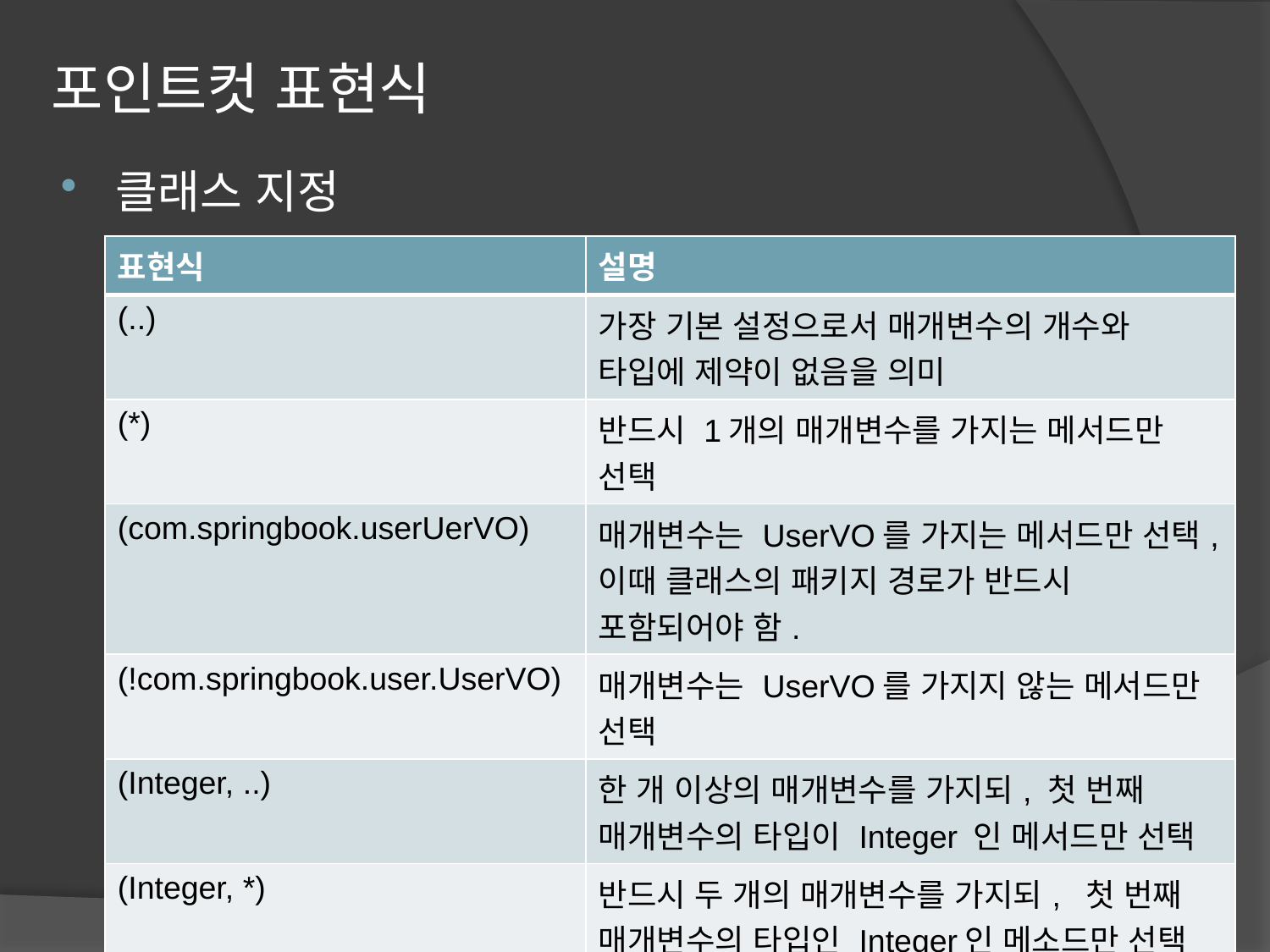

# 포인트컷 표현식
클래스 지정

| 표현식 | 설명 |
| --- | --- |
| (..) | 가장 기본 설정으로서 매개변수의 개수와 타입에 제약이 없음을 의미 |
| (\*) | 반드시 1개의 매개변수를 가지는 메서드만 선택 |
| (com.springbook.userUerVO) | 매개변수는 UserVO를 가지는 메서드만 선택, 이때 클래스의 패키지 경로가 반드시 포함되어야 함. |
| (!com.springbook.user.UserVO) | 매개변수는 UserVO를 가지지 않는 메서드만 선택 |
| (Integer, ..) | 한 개 이상의 매개변수를 가지되, 첫 번째 매개변수의 타입이 Integer 인 메서드만 선택 |
| (Integer, \*) | 반드시 두 개의 매개변수를 가지되, 첫 번째 매개변수의 타입인 Integer인 메소드만 선택 |